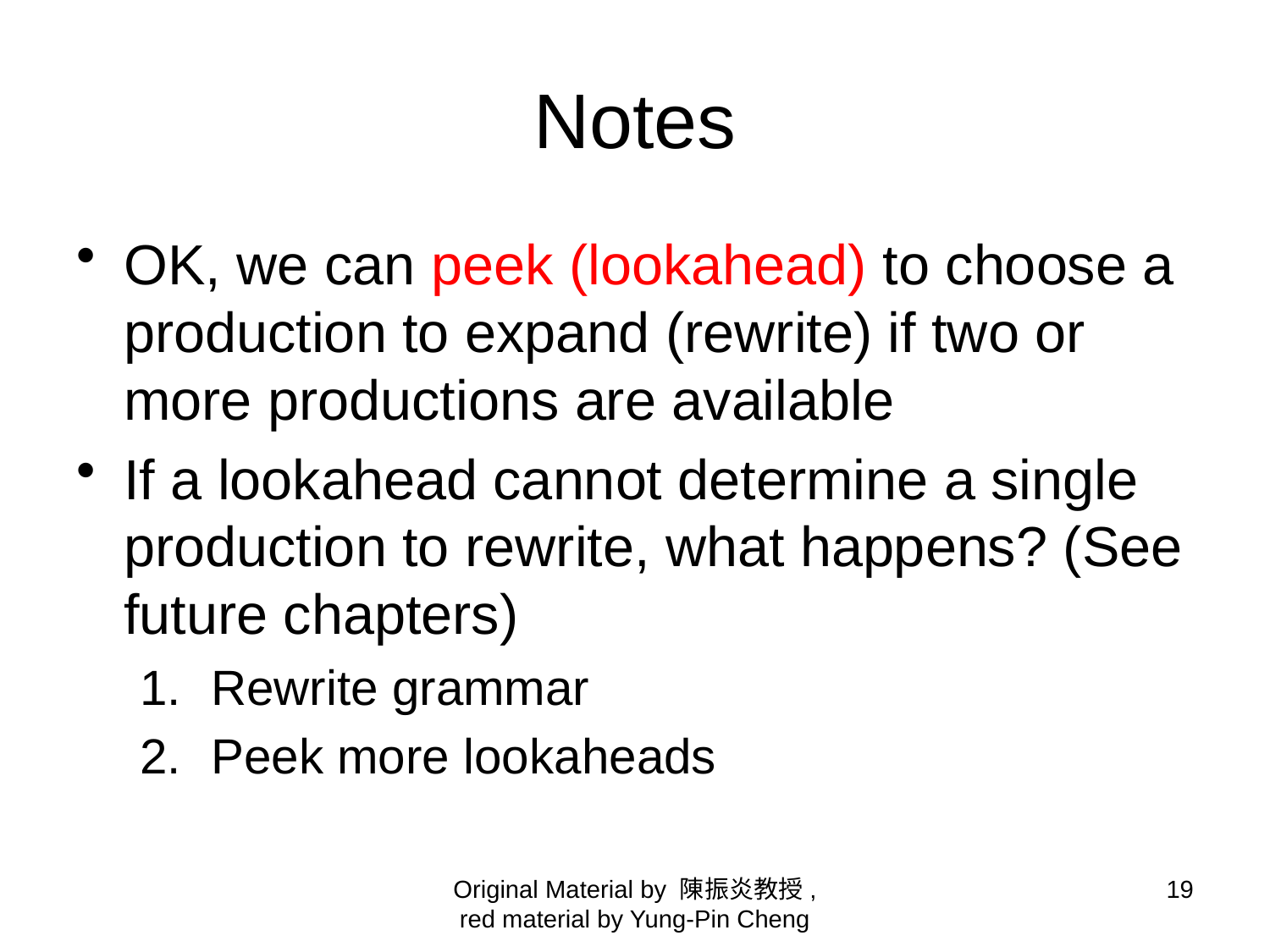

# Notes
OK, we can peek (lookahead) to choose a production to expand (rewrite) if two or more productions are available
If a lookahead cannot determine a single production to rewrite, what happens? (See future chapters)
Rewrite grammar
Peek more lookaheads

Original Material by 陳振炎教授, red material by Yung-Pin Cheng
19